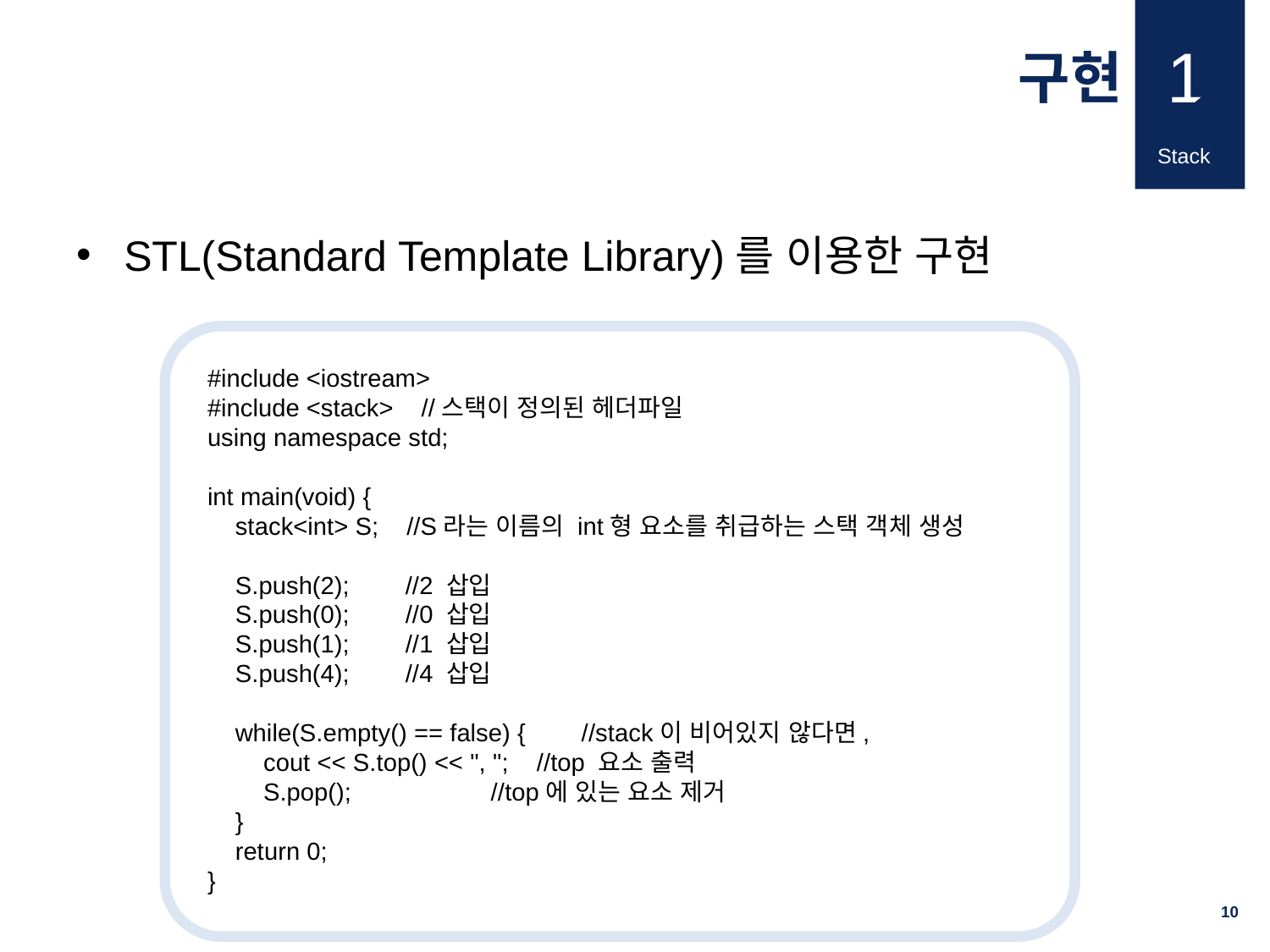

1

구현
Stack
STL(Standard Template Library)를 이용한 구현

#include <iostream>
#include <stack>    //스택이 정의된 헤더파일
using namespace std;

int main(void) {
    stack<int> S;    //S라는 이름의 int형 요소를 취급하는 스택 객체 생성

    S.push(2);        //2 삽입
    S.push(0);        //0 삽입
    S.push(1);        //1 삽입
    S.push(4);        //4 삽입

    while(S.empty() == false) {        //stack이 비어있지 않다면,
        cout << S.top() << ", ";    //top 요소 출력
        S.pop();                    //top에 있는 요소 제거
    }
    return 0;
}
10